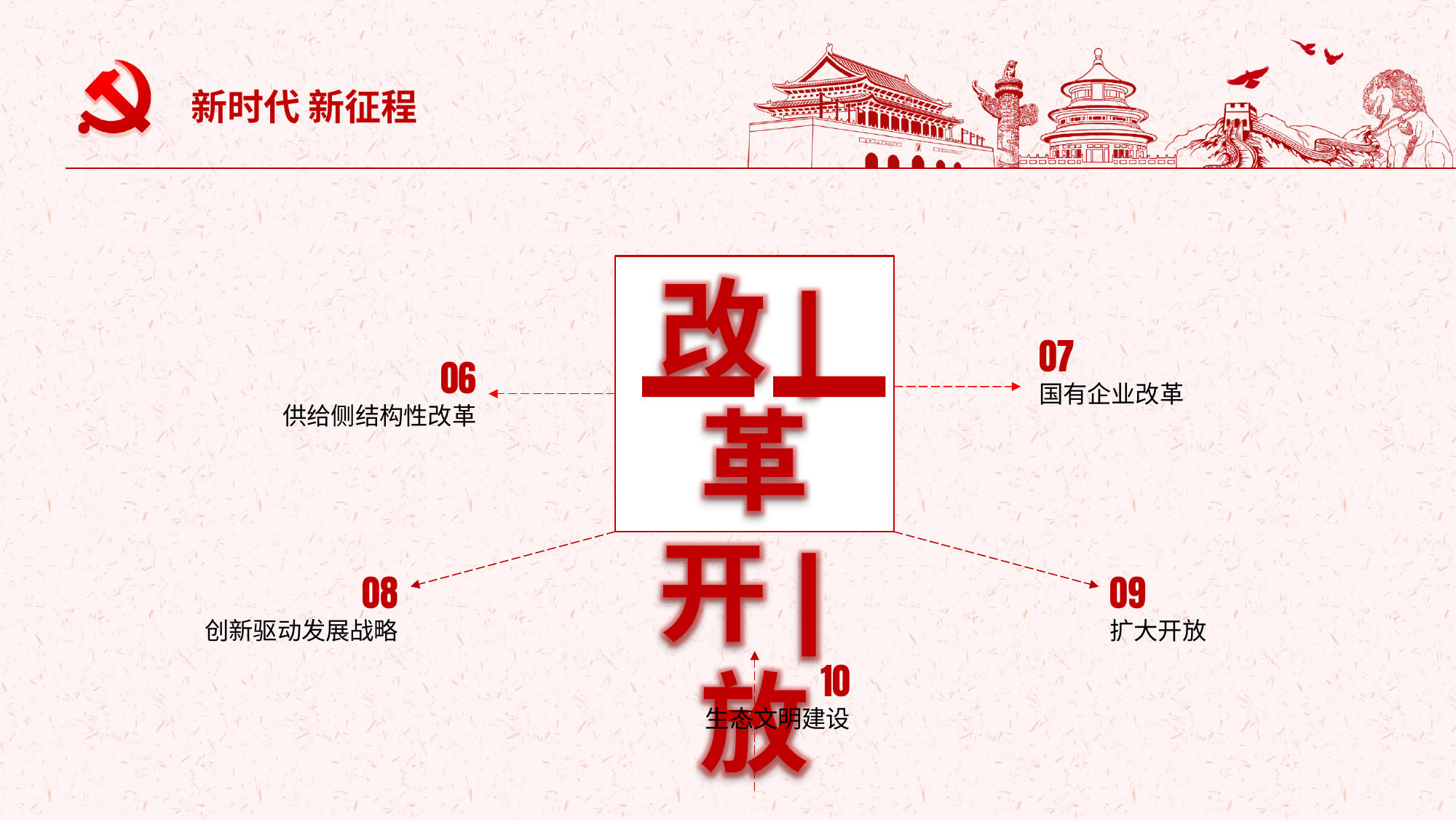

新时代 新征程

|
|

改|革
开|放
07
国有企业改革
06
供给侧结构性改革
08
创新驱动发展战略
09
扩大开放
10
生态文明建设